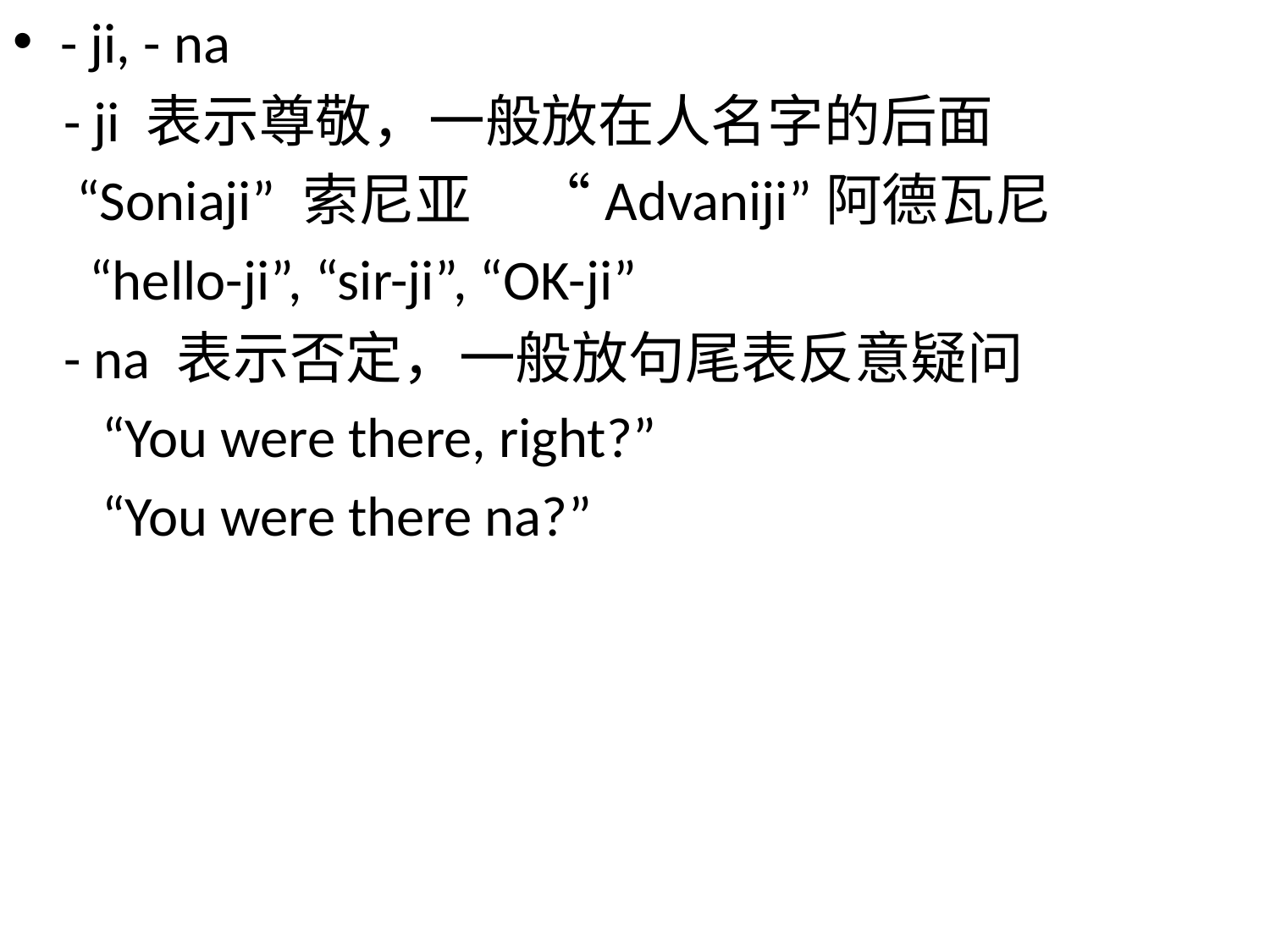

- ji, - na
    - ji 表示尊敬，一般放在人名字的后面
     “Soniaji” 索尼亚     “Advaniji”阿德瓦尼
      “hello-ji”, “sir-ji”, “OK-ji”
    - na 表示否定，一般放句尾表反意疑问
       “You were there, right?”
       “You were there na?”